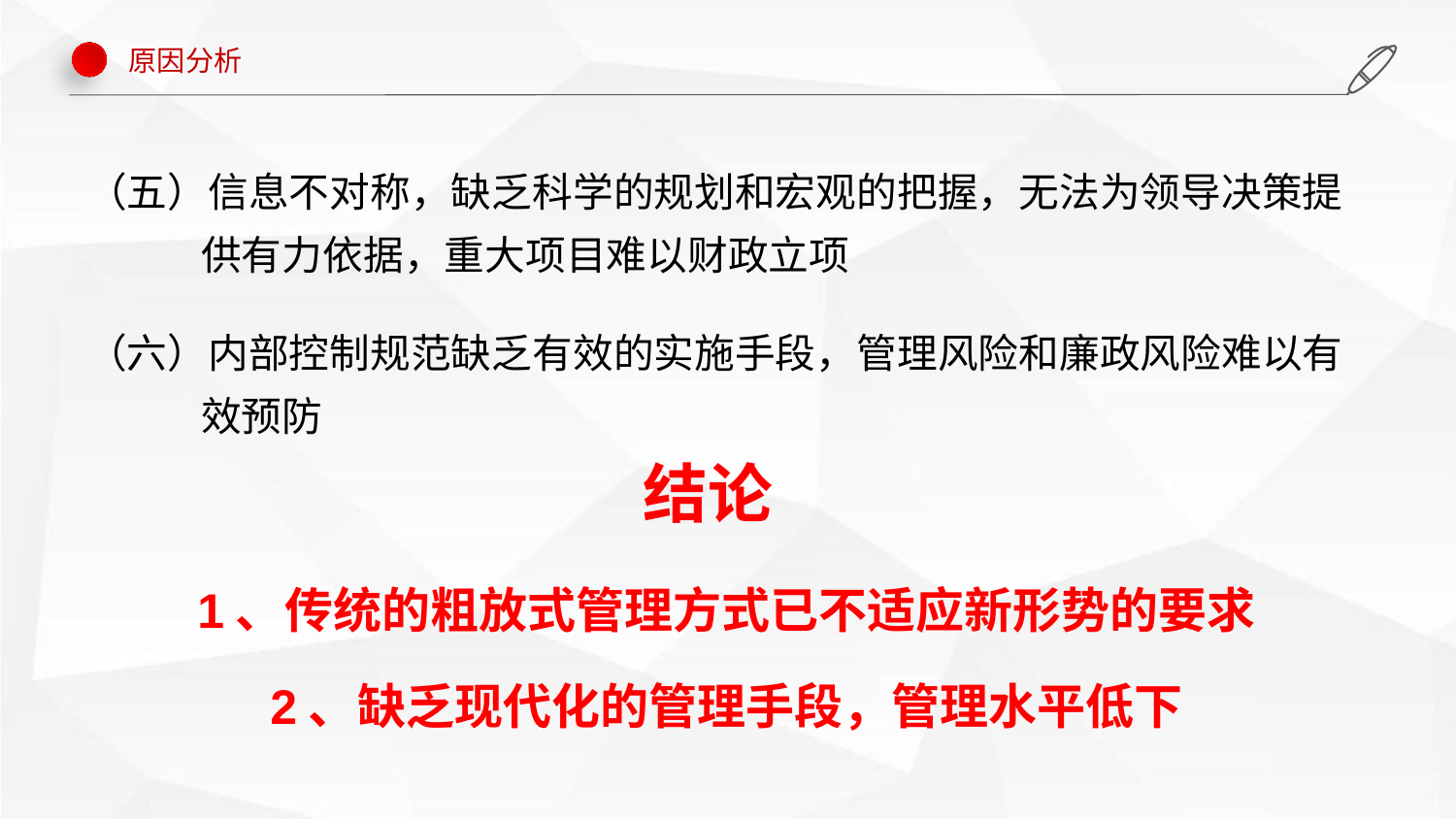

原因分析

（五）信息不对称，缺乏科学的规划和宏观的把握，无法为领导决策提供有力依据，重大项目难以财政立项
（六）内部控制规范缺乏有效的实施手段，管理风险和廉政风险难以有效预防
结论
1、传统的粗放式管理方式已不适应新形势的要求
2、缺乏现代化的管理手段，管理水平低下